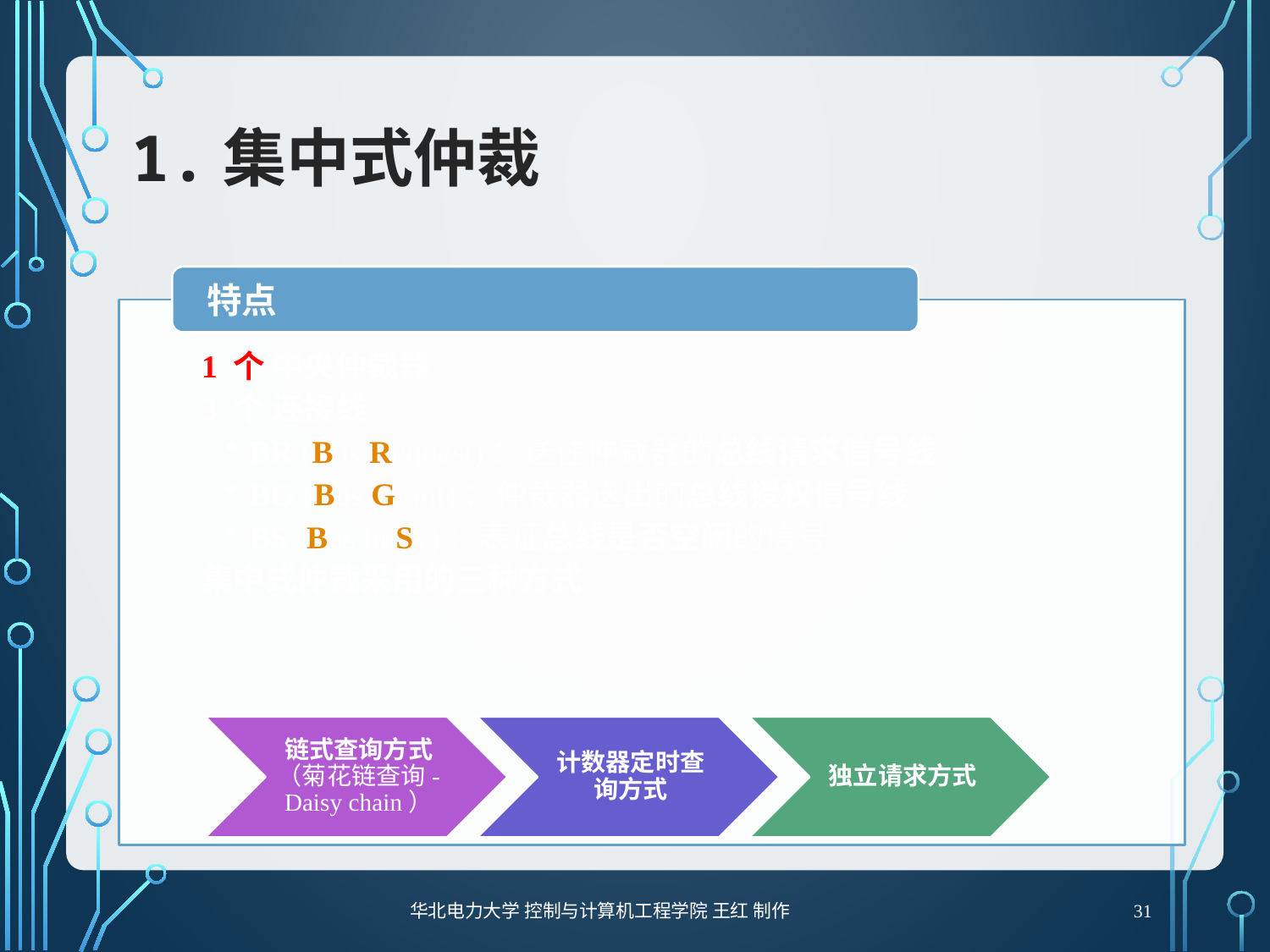

# 1.集中式仲裁
1 个 中央仲裁器
3 个 连接线
BR (Bus Request)：送往仲裁器的总线请求信号线
BG (Bus Grant)：仲裁器送出的总线授权信号线
BS (Bus buSy)：表征总线是否空闲的信号
集中式仲裁采用的三种方式

特点
链式查询方式（菊花链查询-Daisy chain）
计数器定时查询方式
独立请求方式
31
华北电力大学 控制与计算机工程学院 王红 制作